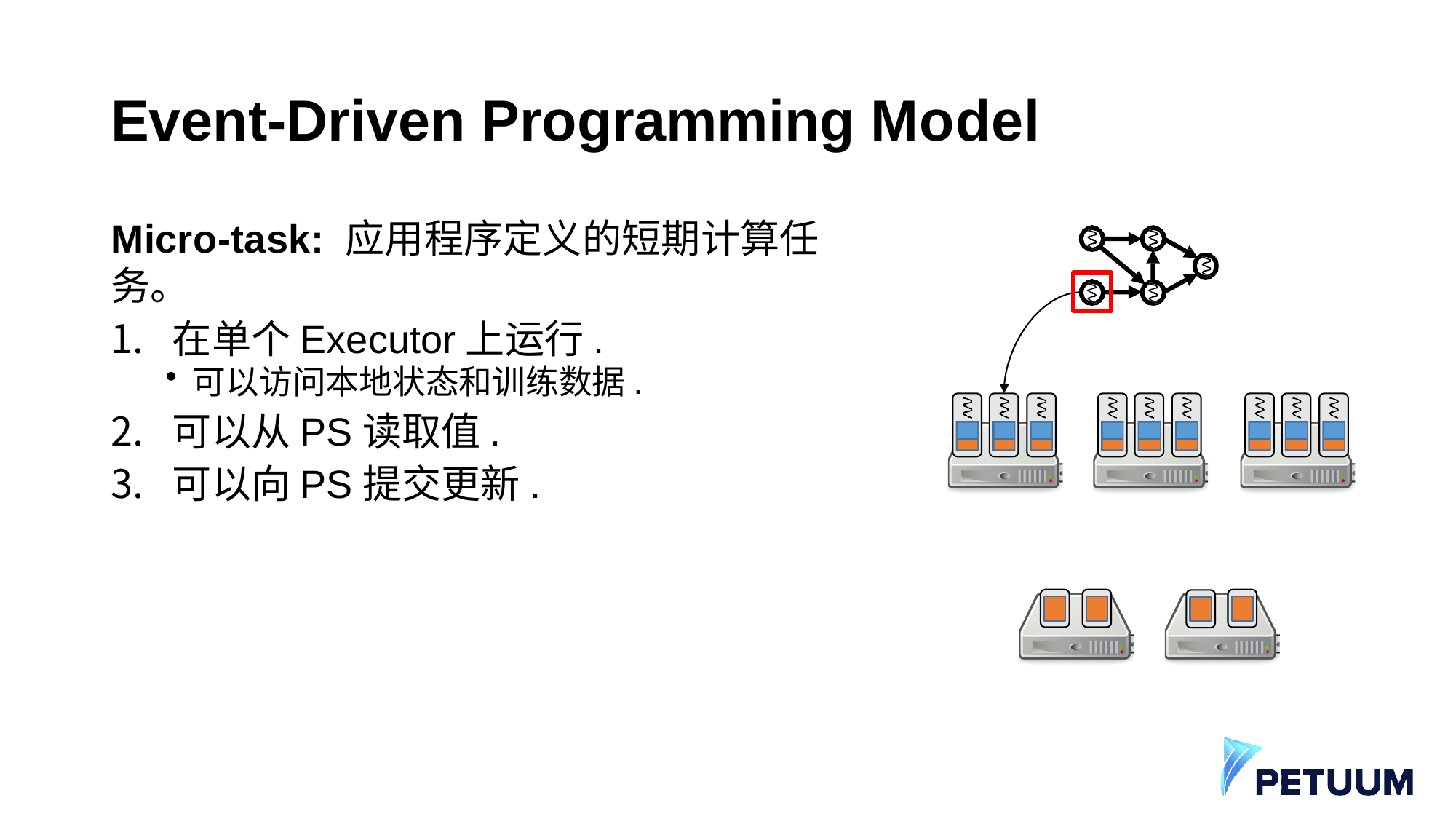

# Event-Driven Programming Model
Micro-task: 应用程序定义的短期计算任务。
在单个Executor上运行.
可以访问本地状态和训练数据.
可以从PS读取值.
可以向PS提交更新.